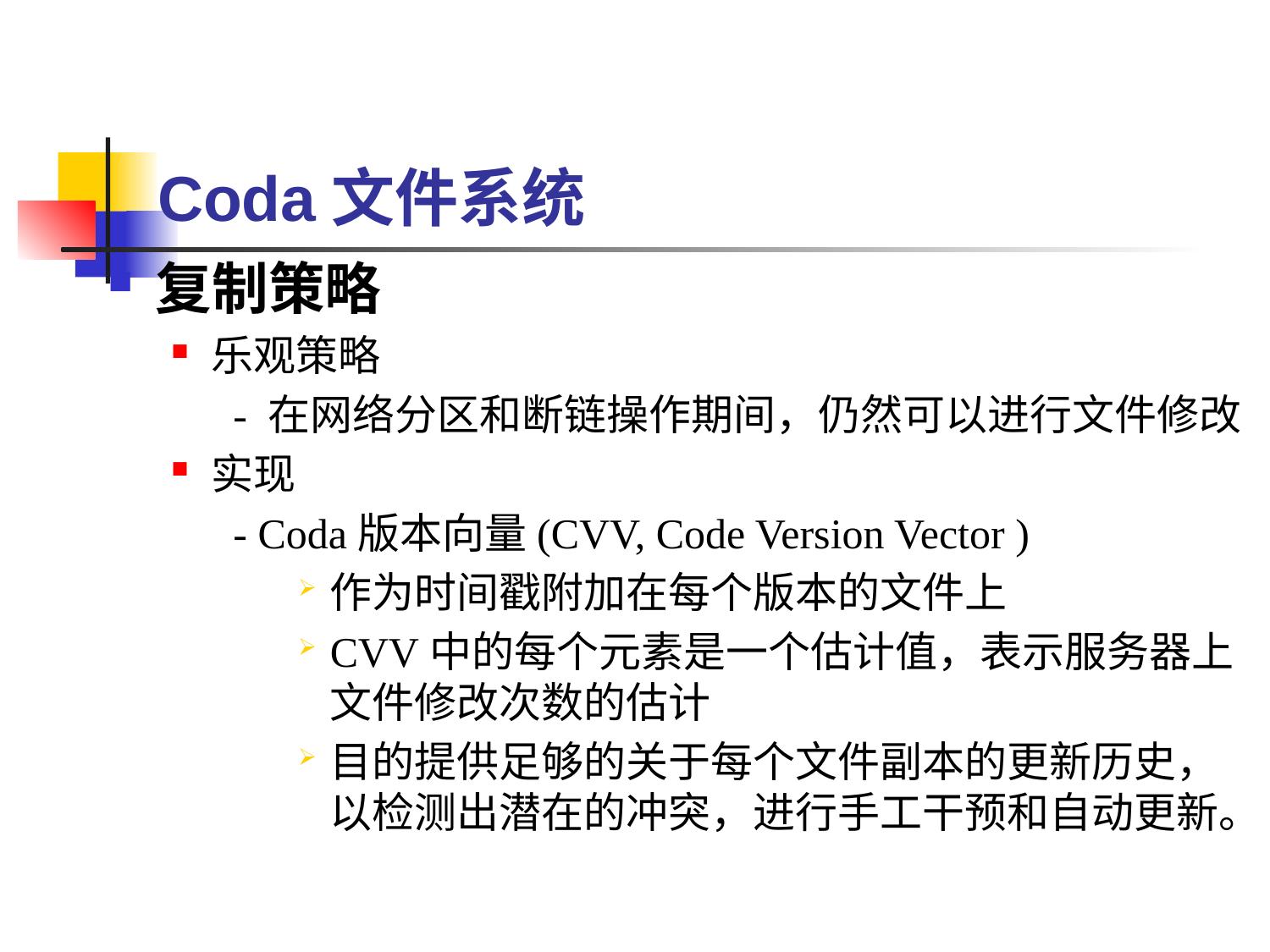

# Coda文件系统
复制策略
乐观策略
　 - 在网络分区和断链操作期间，仍然可以进行文件修改
实现
　 - Coda版本向量(CVV, Code Version Vector )
作为时间戳附加在每个版本的文件上
CVV中的每个元素是一个估计值，表示服务器上文件修改次数的估计
目的提供足够的关于每个文件副本的更新历史，以检测出潜在的冲突，进行手工干预和自动更新。